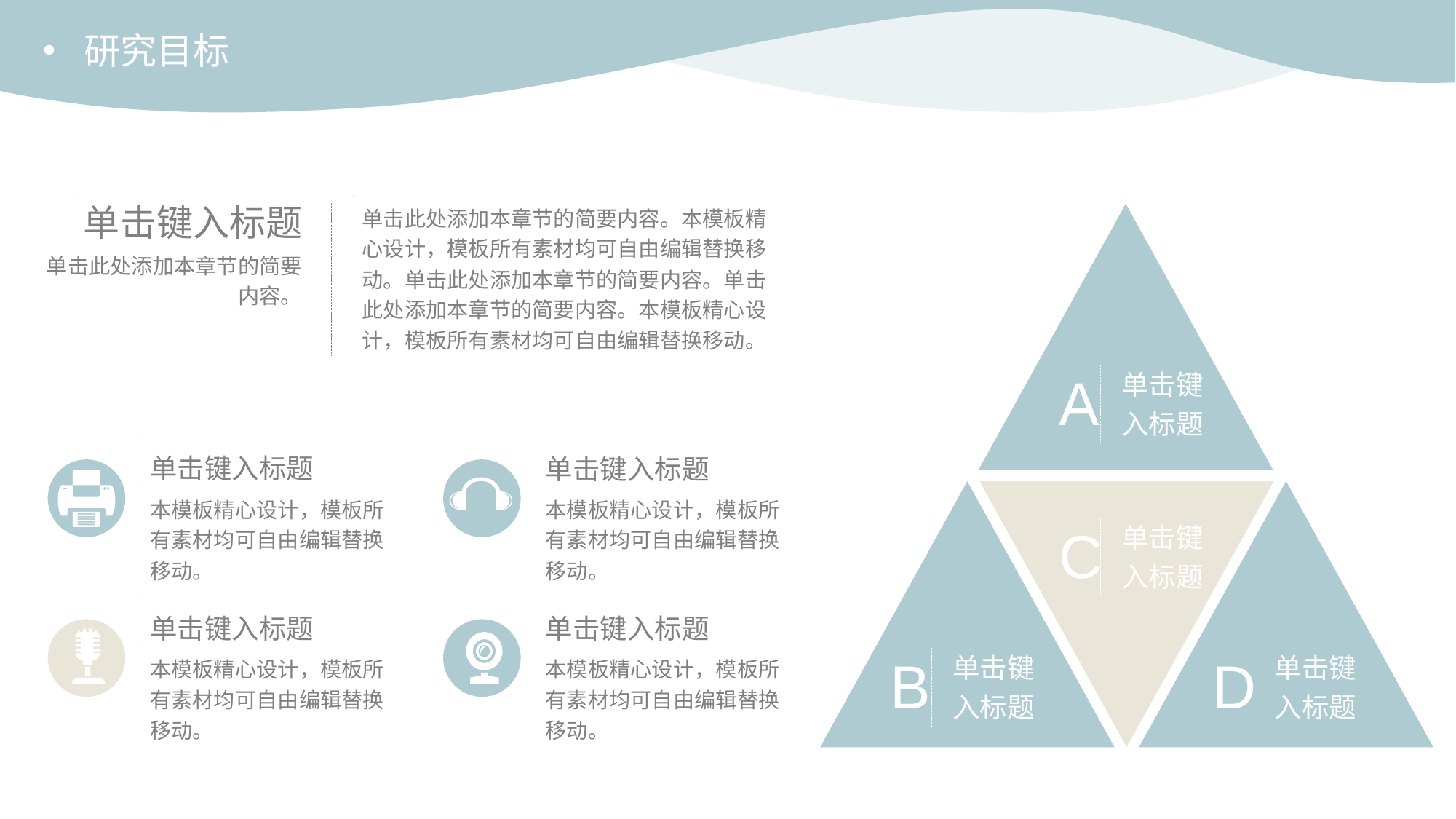

研究目标
单击键入标题
单击此处添加本章节的简要内容。本模板精心设计，模板所有素材均可自由编辑替换移动。单击此处添加本章节的简要内容。单击此处添加本章节的简要内容。本模板精心设计，模板所有素材均可自由编辑替换移动。
单击此处添加本章节的简要内容。

A
单击键入标题
单击键入标题
单击键入标题

本模板精心设计，模板所有素材均可自由编辑替换移动。
本模板精心设计，模板所有素材均可自由编辑替换移动。
C
单击键入标题
单击键入标题
单击键入标题

B
D

单击键入标题
单击键入标题
本模板精心设计，模板所有素材均可自由编辑替换移动。
本模板精心设计，模板所有素材均可自由编辑替换移动。